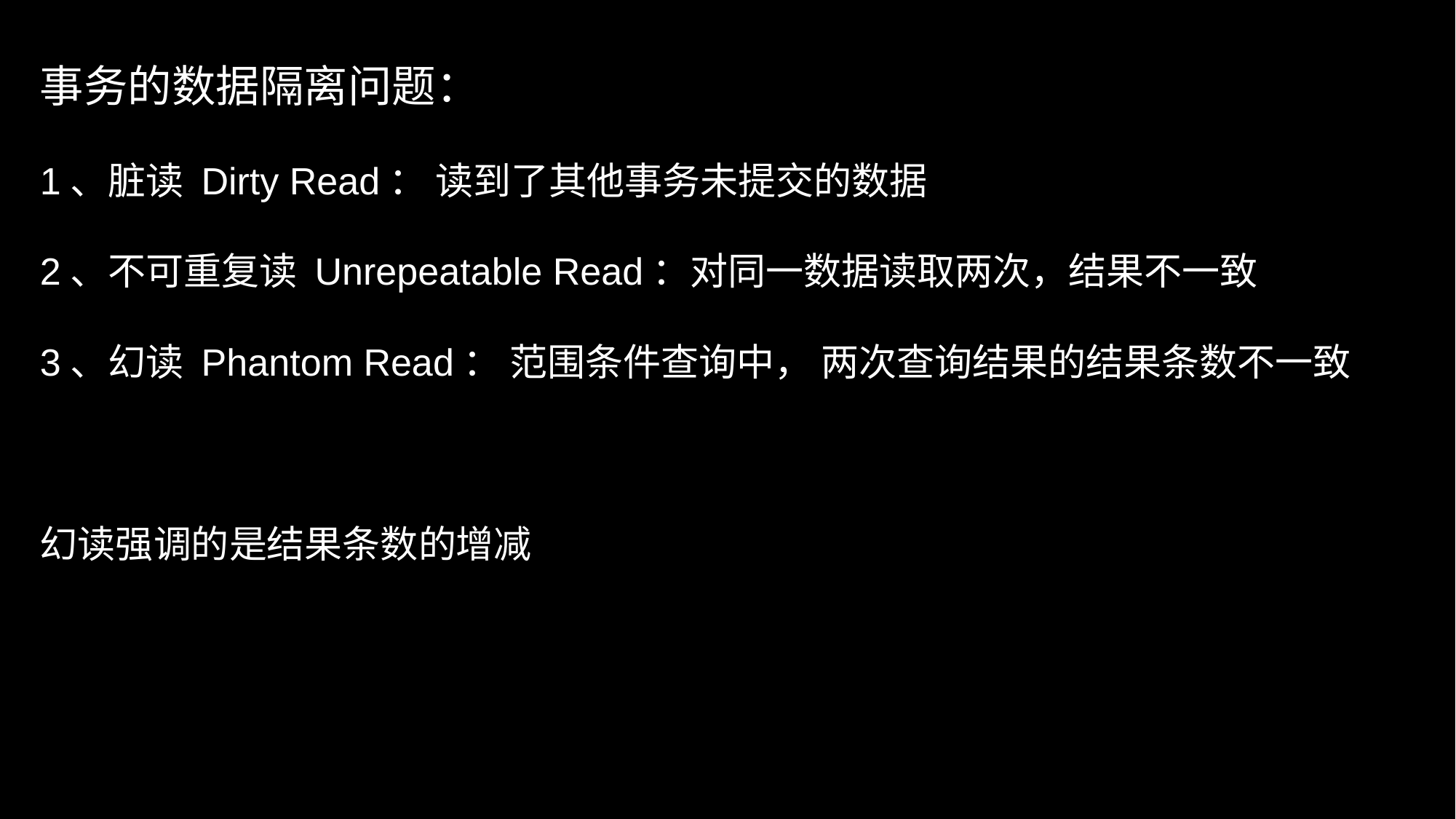

事务的数据隔离问题：

1、脏读 Dirty Read： 读到了其他事务未提交的数据

2、不可重复读 Unrepeatable Read：对同一数据读取两次，结果不一致

3、幻读 Phantom Read： 范围条件查询中， 两次查询结果的结果条数不一致

幻读强调的是结果条数的增减